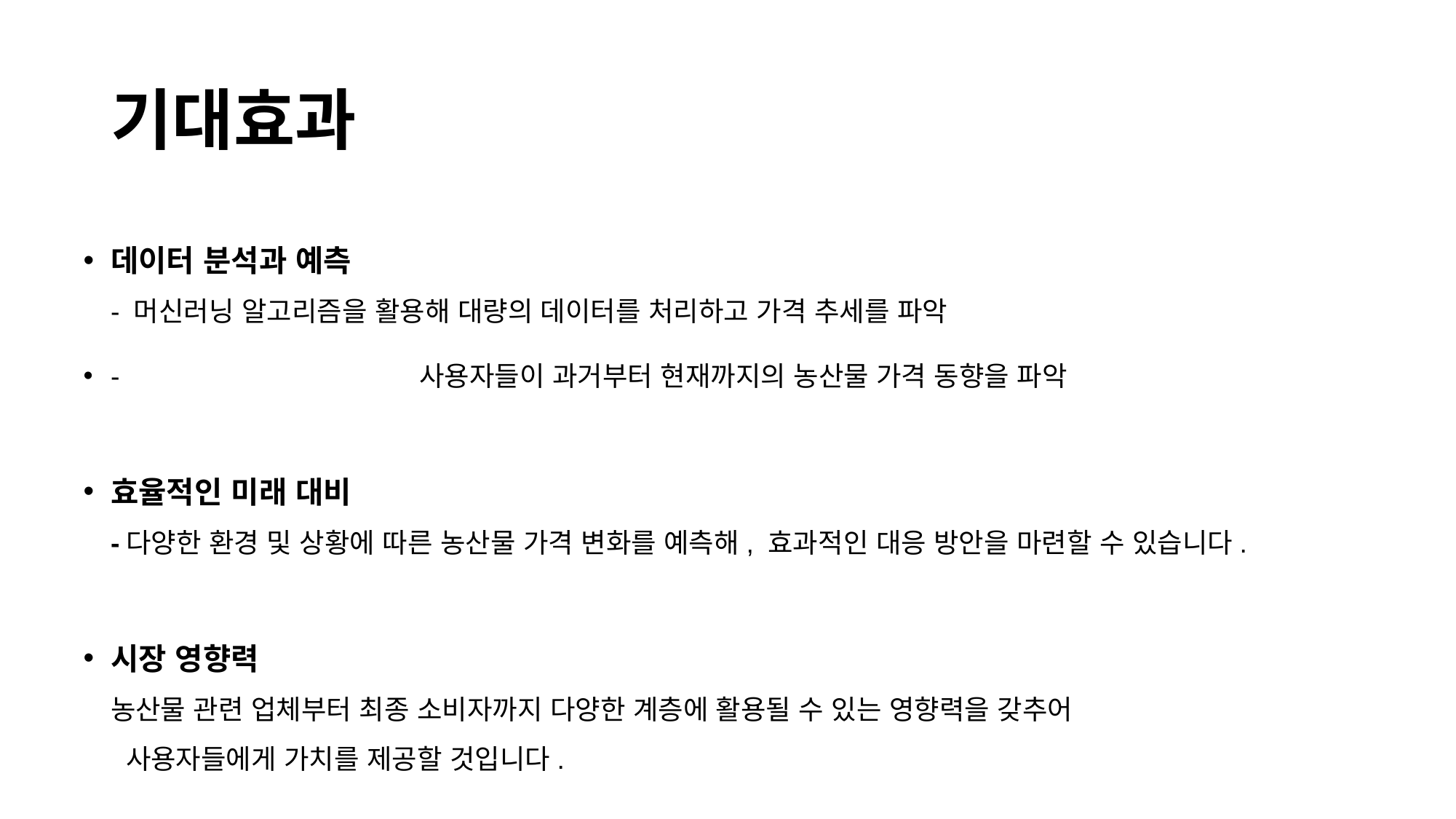

# 기대효과
데이터 분석과 예측
- 머신러닝 알고리즘을 활용해 대량의 데이터를 처리하고 가격 추세를 파악
-          		           사용자들이 과거부터 현재까지의 농산물 가격 동향을 파악

효율적인 미래 대비
-다양한 환경 및 상황에 따른 농산물 가격 변화를 예측해, 효과적인 대응 방안을 마련할 수 있습니다.

시장 영향력
농산물 관련 업체부터 최종 소비자까지 다양한 계층에 활용될 수 있는 영향력을 갖추어 		  	           사용자들에게 가치를 제공할 것입니다.